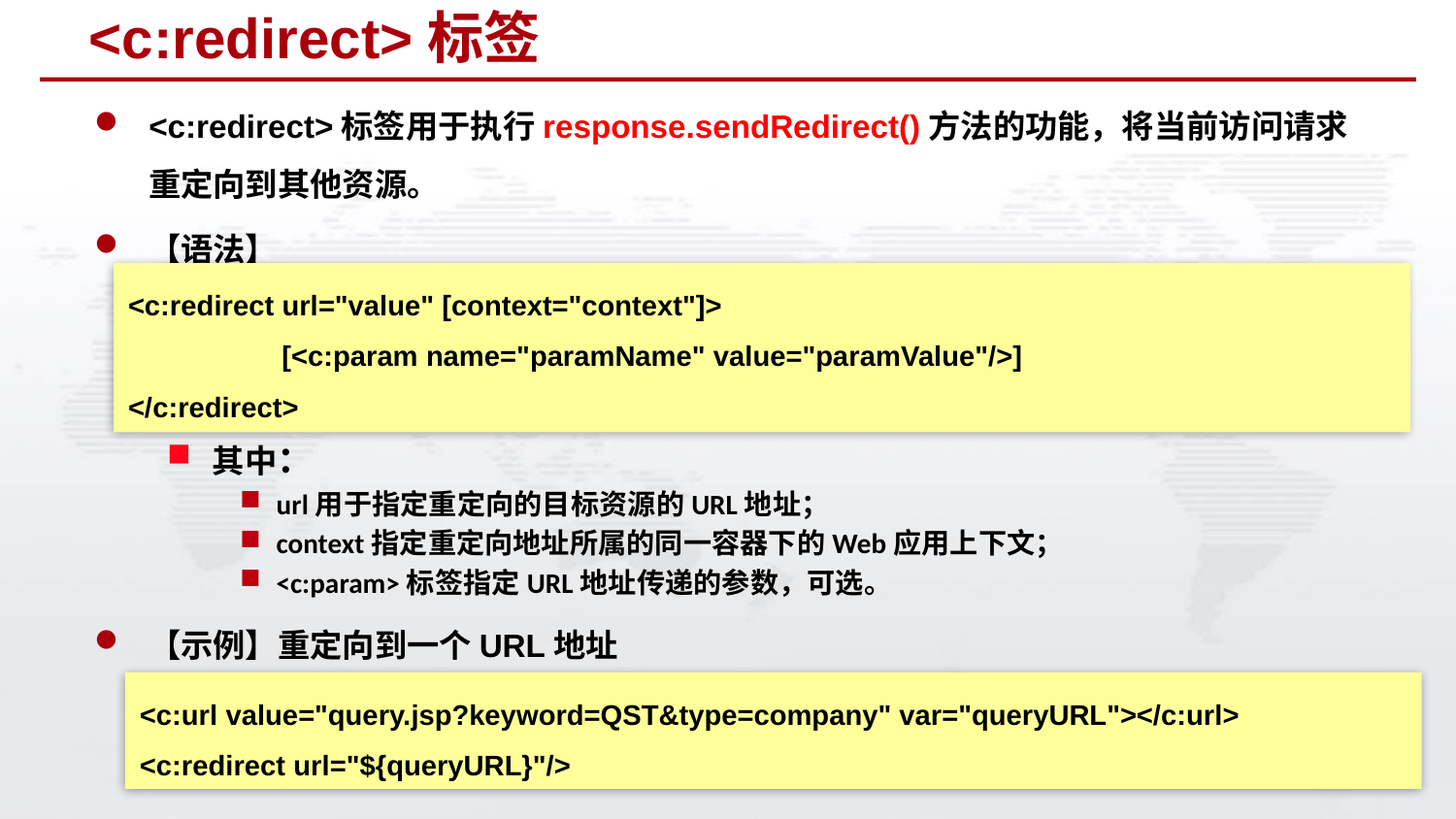

# <c:redirect>标签
<c:redirect>标签用于执行response.sendRedirect()方法的功能，将当前访问请求重定向到其他资源。
【语法】

其中：
url用于指定重定向的目标资源的URL地址；
context指定重定向地址所属的同一容器下的Web应用上下文；
<c:param>标签指定URL地址传递的参数，可选。
【示例】重定向到一个URL地址

<c:redirect url="value" [context="context"]>
	 [<c:param name="paramName" value="paramValue"/>]
</c:redirect>
<c:url value="query.jsp?keyword=QST&type=company" var="queryURL"></c:url>
<c:redirect url="${queryURL}"/>